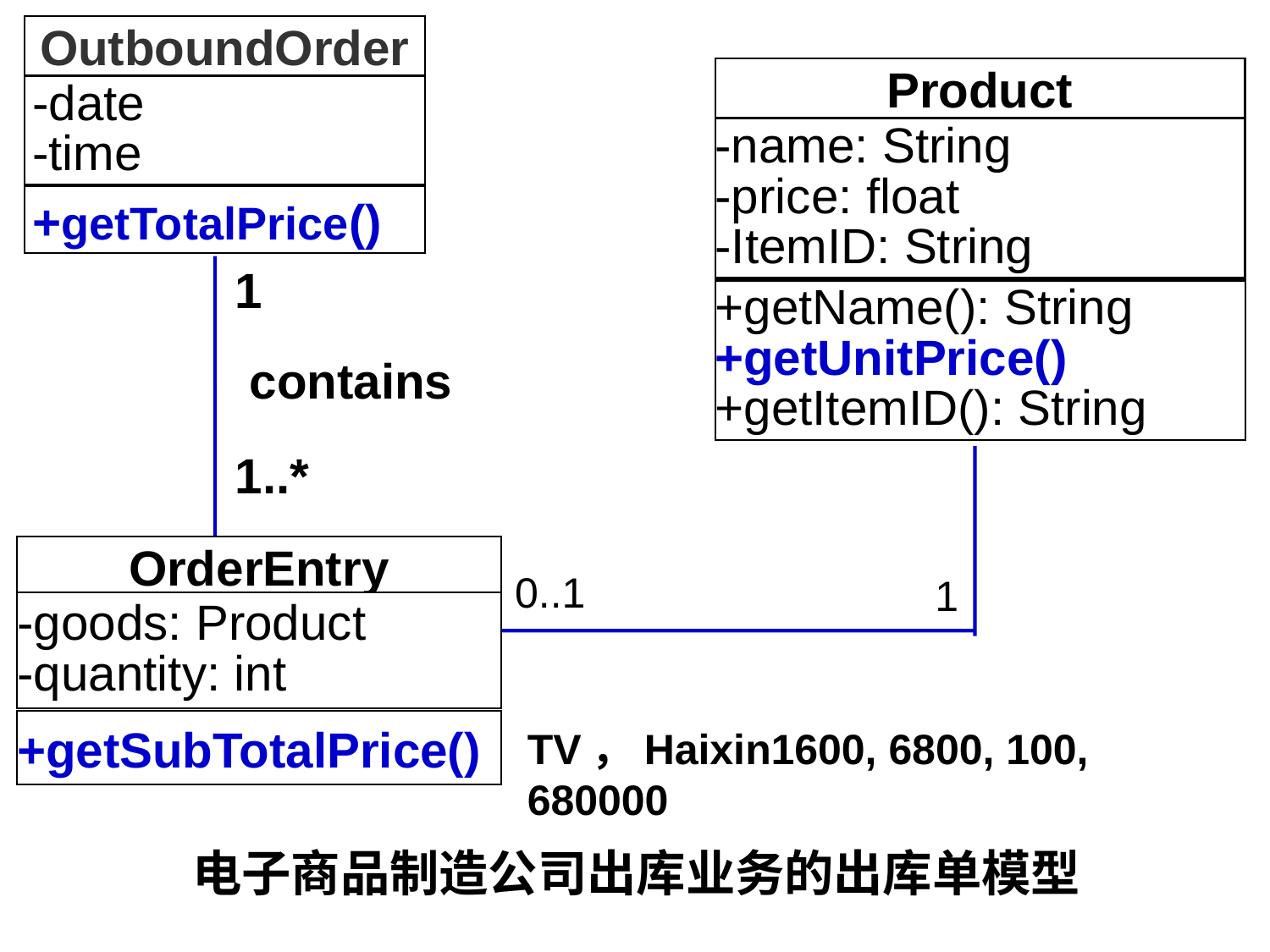

OutboundOrder
Product
-date
-time
-name: String
-price: float
-ItemID: String
+getTotalPrice()

1
+getName(): String
+getUnitPrice()
+getItemID(): String
contains
1..*

OrderEntry
0..1
1
-goods: Product
-quantity: int

+getSubTotalPrice()
TV，Haixin1600, 6800, 100, 680000
电子商品制造公司出库业务的出库单模型